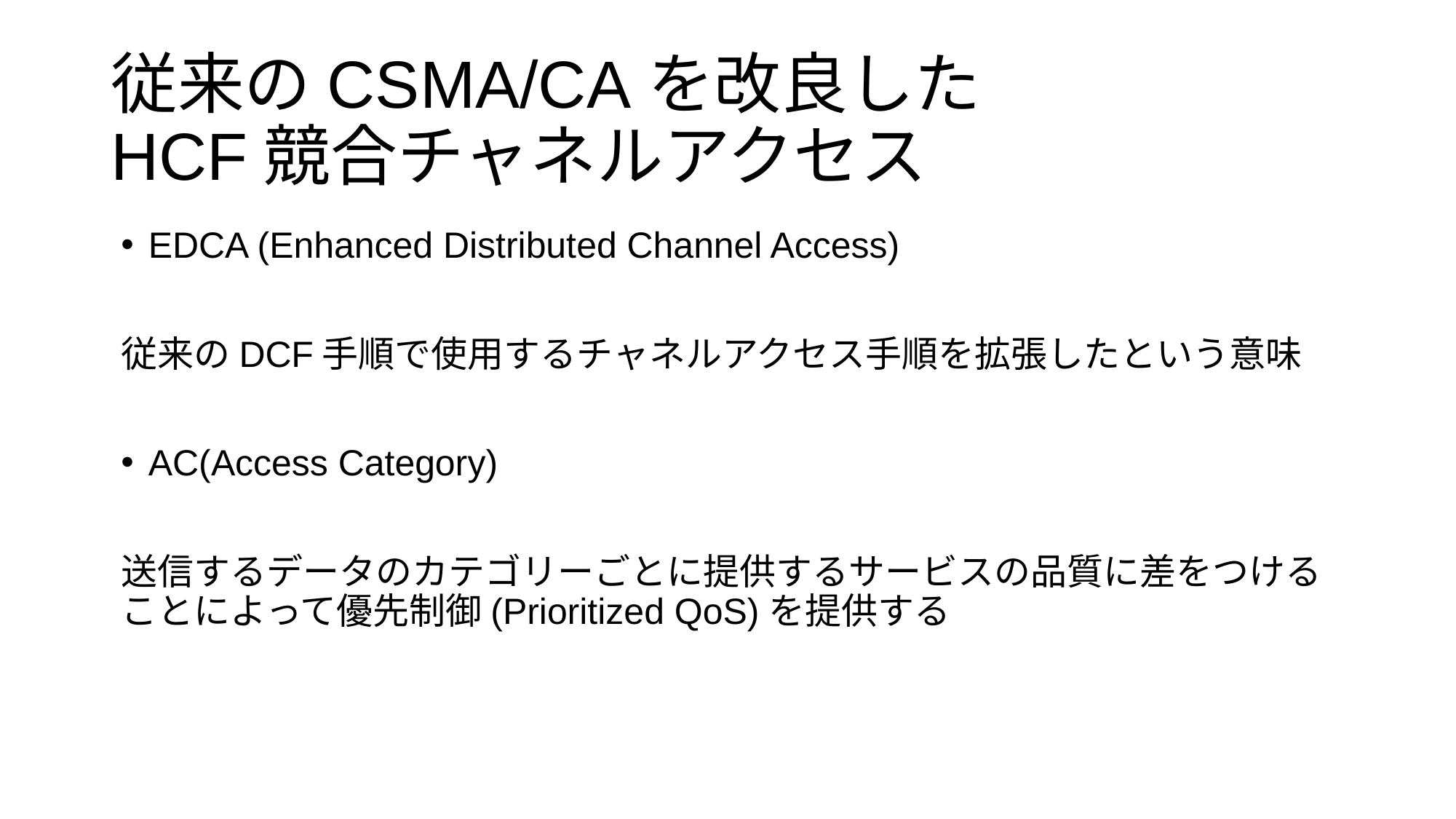

# 従来のCSMA/CAを改良した HCF競合チャネルアクセス
EDCA (Enhanced Distributed Channel Access)

従来のDCF手順で使用するチャネルアクセス手順を拡張したという意味

AC(Access Category)

送信するデータのカテゴリーごとに提供するサービスの品質に差をつけることによって優先制御(Prioritized QoS)を提供する